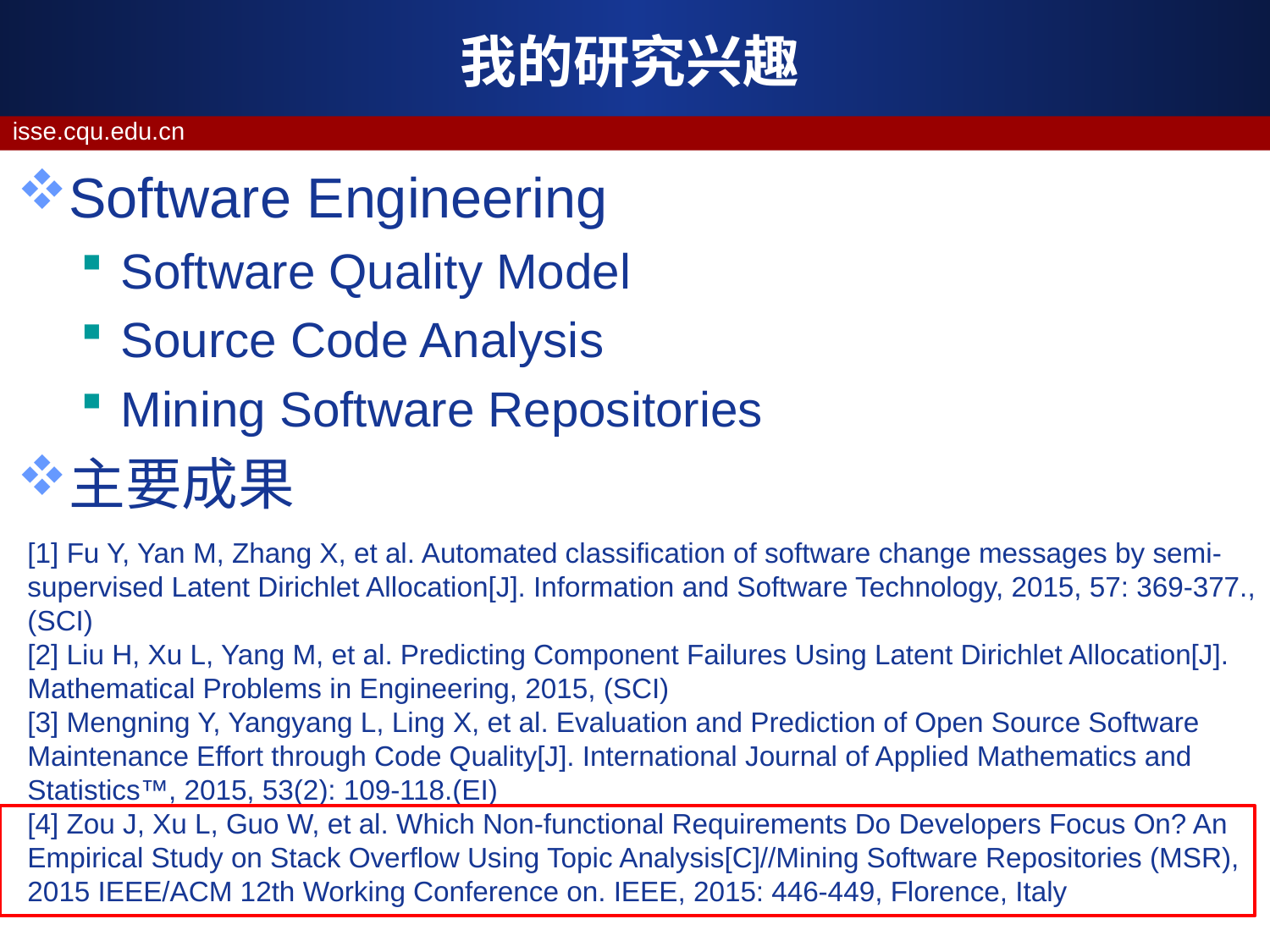

# 我的研究兴趣
Software Engineering
Software Quality Model
Source Code Analysis
Mining Software Repositories
主要成果

[1] Fu Y, Yan M, Zhang X, et al. Automated classification of software change messages by semi-supervised Latent Dirichlet Allocation[J]. Information and Software Technology, 2015, 57: 369-377., (SCI)
[2] Liu H, Xu L, Yang M, et al. Predicting Component Failures Using Latent Dirichlet Allocation[J]. Mathematical Problems in Engineering, 2015, (SCI)
[3] Mengning Y, Yangyang L, Ling X, et al. Evaluation and Prediction of Open Source Software Maintenance Effort through Code Quality[J]. International Journal of Applied Mathematics and Statistics™, 2015, 53(2): 109-118.(EI)
[4] Zou J, Xu L, Guo W, et al. Which Non-functional Requirements Do Developers Focus On? An Empirical Study on Stack Overflow Using Topic Analysis[C]//Mining Software Repositories (MSR), 2015 IEEE/ACM 12th Working Conference on. IEEE, 2015: 446-449, Florence, Italy